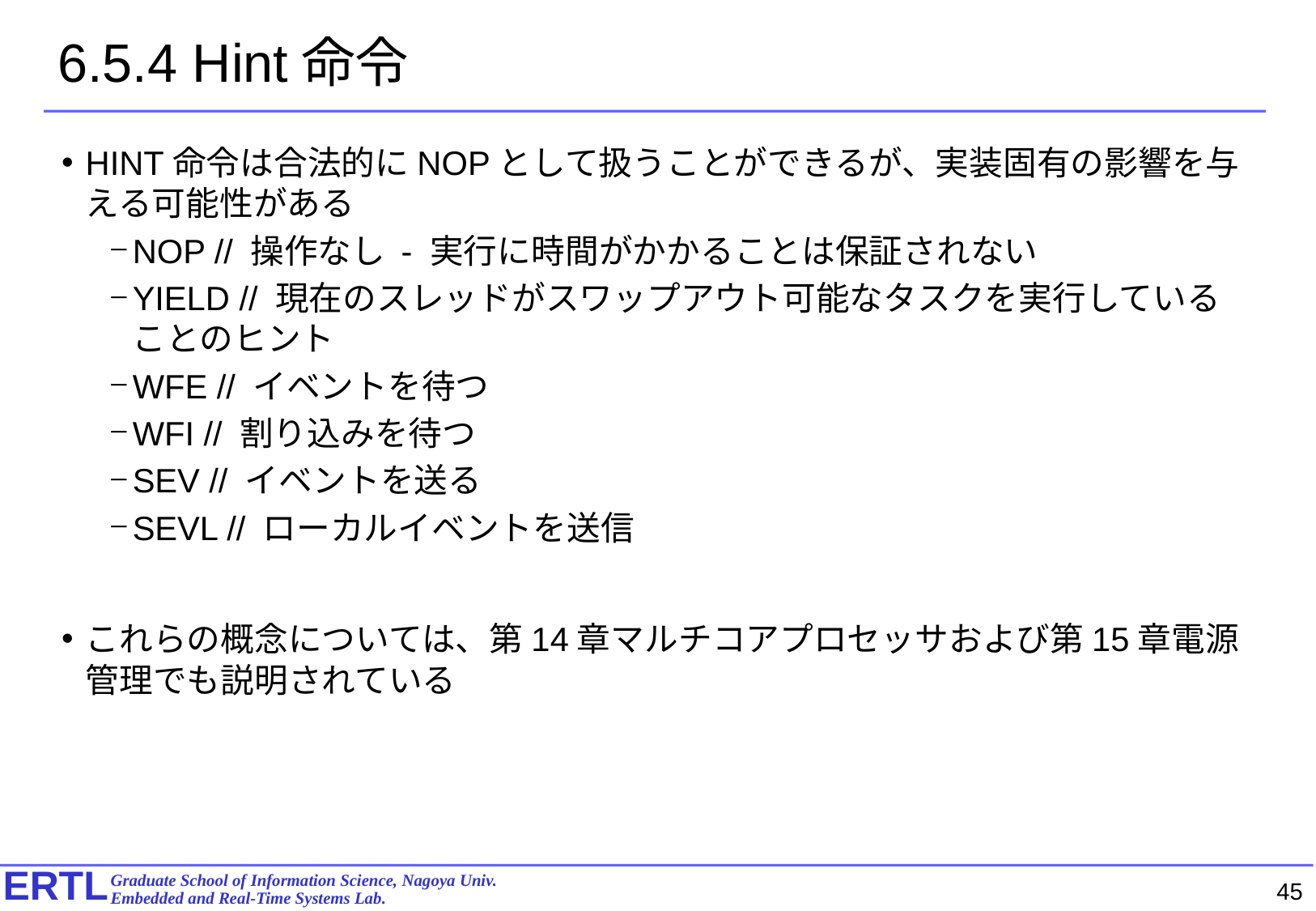

# 6.5.4 Hint命令
HINT命令は合法的にNOPとして扱うことができるが、実装固有の影響を与える可能性がある
NOP // 操作なし - 実行に時間がかかることは保証されない
YIELD // 現在のスレッドがスワップアウト可能なタスクを実行していることのヒント
WFE // イベントを待つ
WFI // 割り込みを待つ
SEV // イベントを送る
SEVL // ローカルイベントを送信

これらの概念については、第14章マルチコアプロセッサおよび第15章電源管理でも説明されている
45